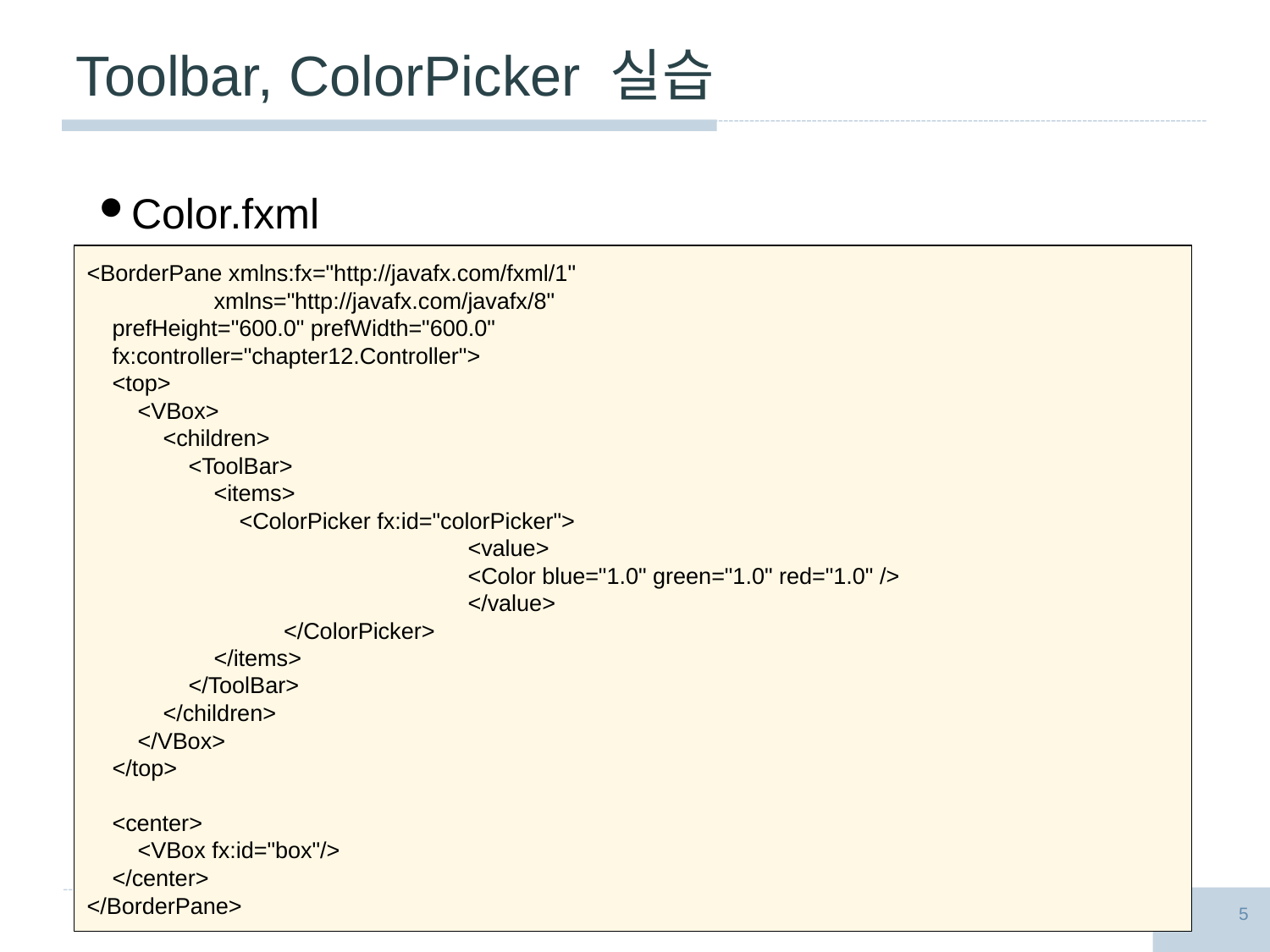

# Toolbar, ColorPicker 실습
Color.fxml
<BorderPane xmlns:fx="http://javafx.com/fxml/1"
	xmlns="http://javafx.com/javafx/8"
    prefHeight="600.0" prefWidth="600.0"
    fx:controller="chapter12.Controller">
    <top>
        <VBox>
            <children>
                <ToolBar>
                    <items>
                        <ColorPicker fx:id="colorPicker">
    			<value>
        			<Color blue="1.0" green="1.0" red="1.0" />
    			</value>
	           </ColorPicker>
                    </items>
                </ToolBar>
            </children>
        </VBox>
    </top>

    <center>
        <VBox fx:id="box"/>
    </center>
</BorderPane>